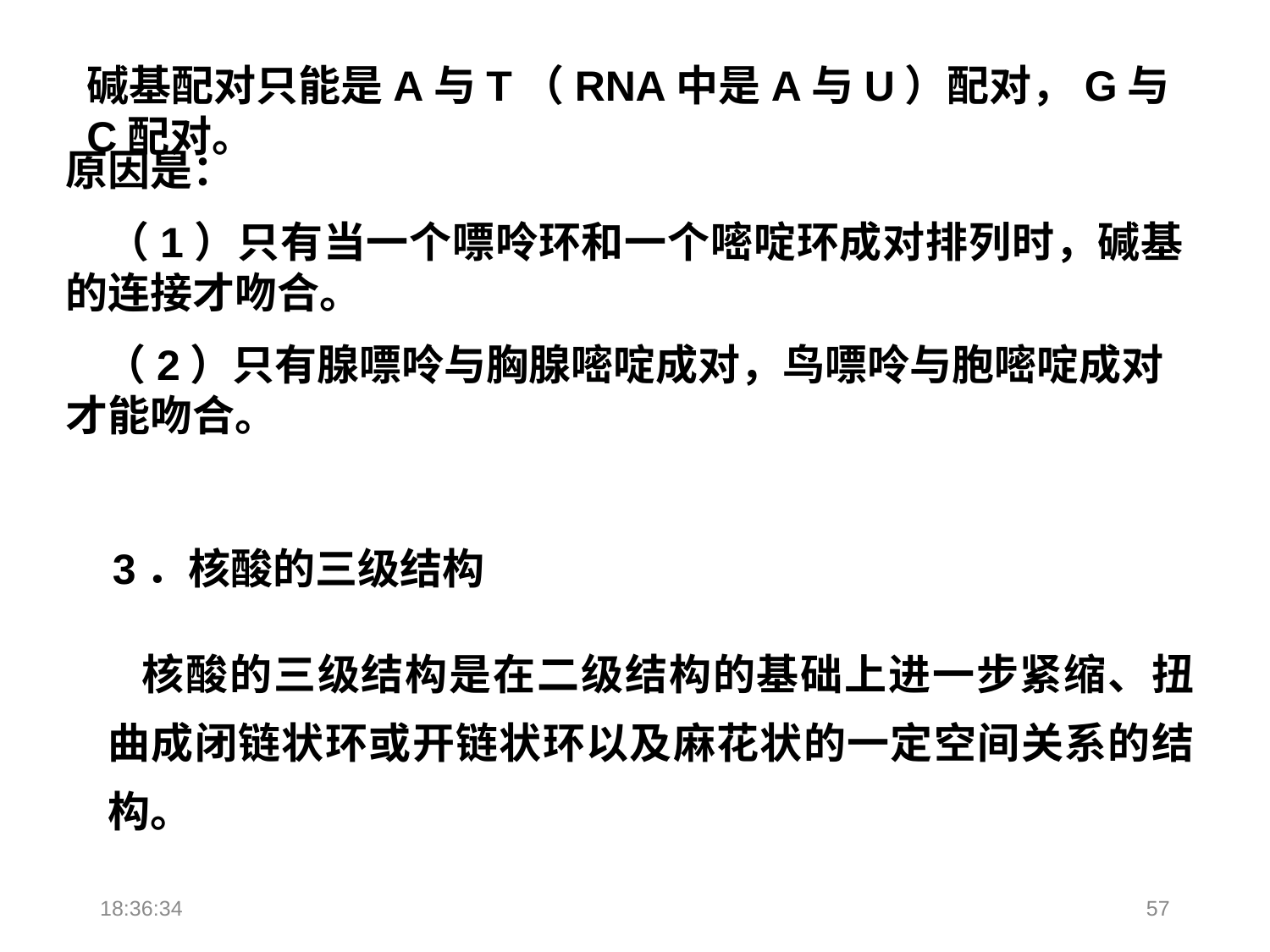

碱基配对只能是A与T（RNA中是A与U）配对，G与C配对。
原因是：
   （1）只有当一个嘌呤环和一个嘧啶环成对排列时，碱基的连接才吻合。
   （2）只有腺嘌呤与胸腺嘧啶成对，鸟嘌呤与胞嘧啶成对才能吻合。

3．核酸的三级结构
  核酸的三级结构是在二级结构的基础上进一步紧缩、扭曲成闭链状环或开链状环以及麻花状的一定空间关系的结构。
18:36:34
57